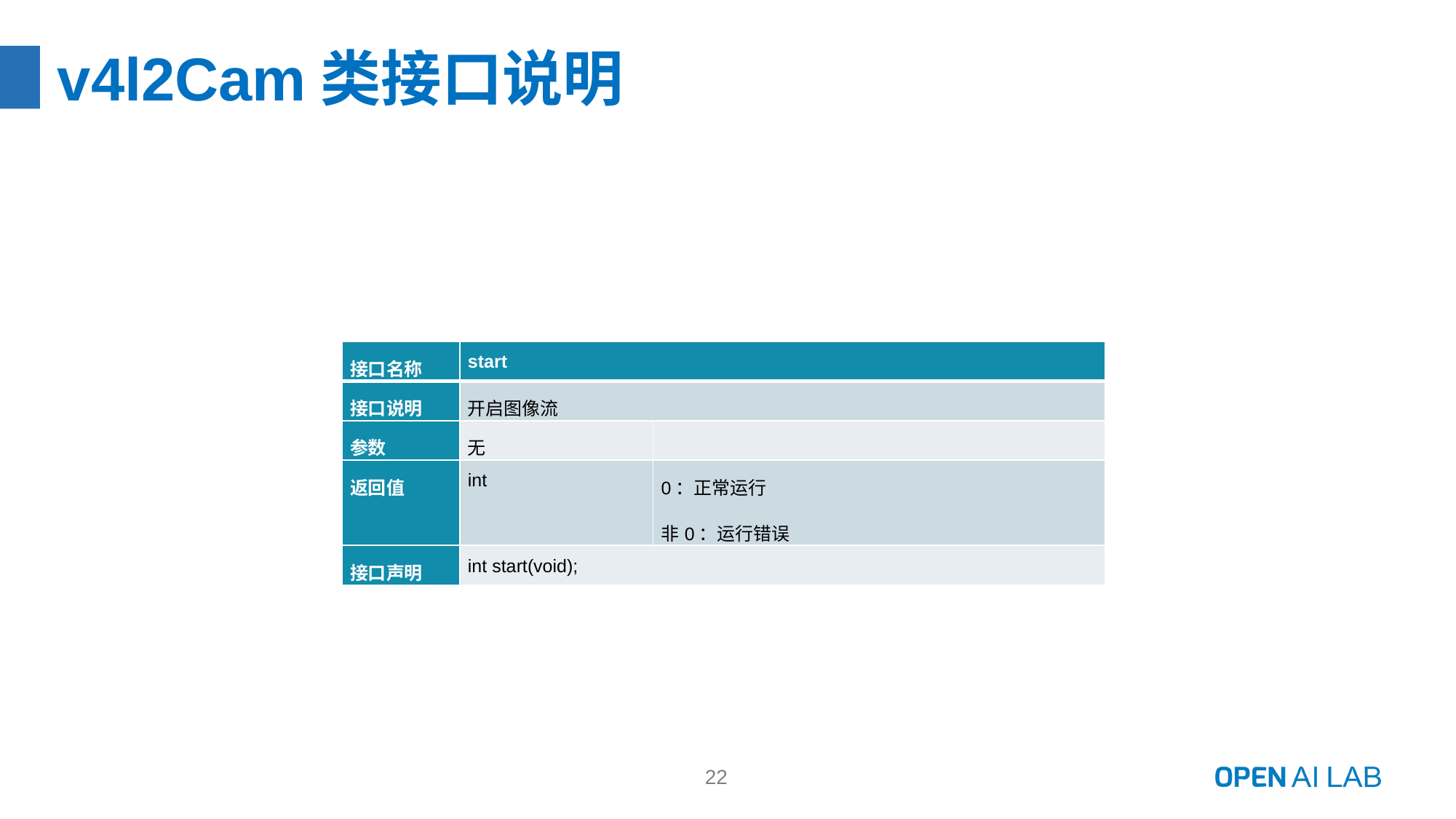

# v4l2Cam类接口说明

| 接口名称 | start |  |
| --- | --- | --- |
| 接口说明 | 开启图像流 |  |
| 参数 | 无 |  |
| 返回值 | int | 0：正常运行 非0：运行错误 |
| 接口声明 | int start(void); |  |